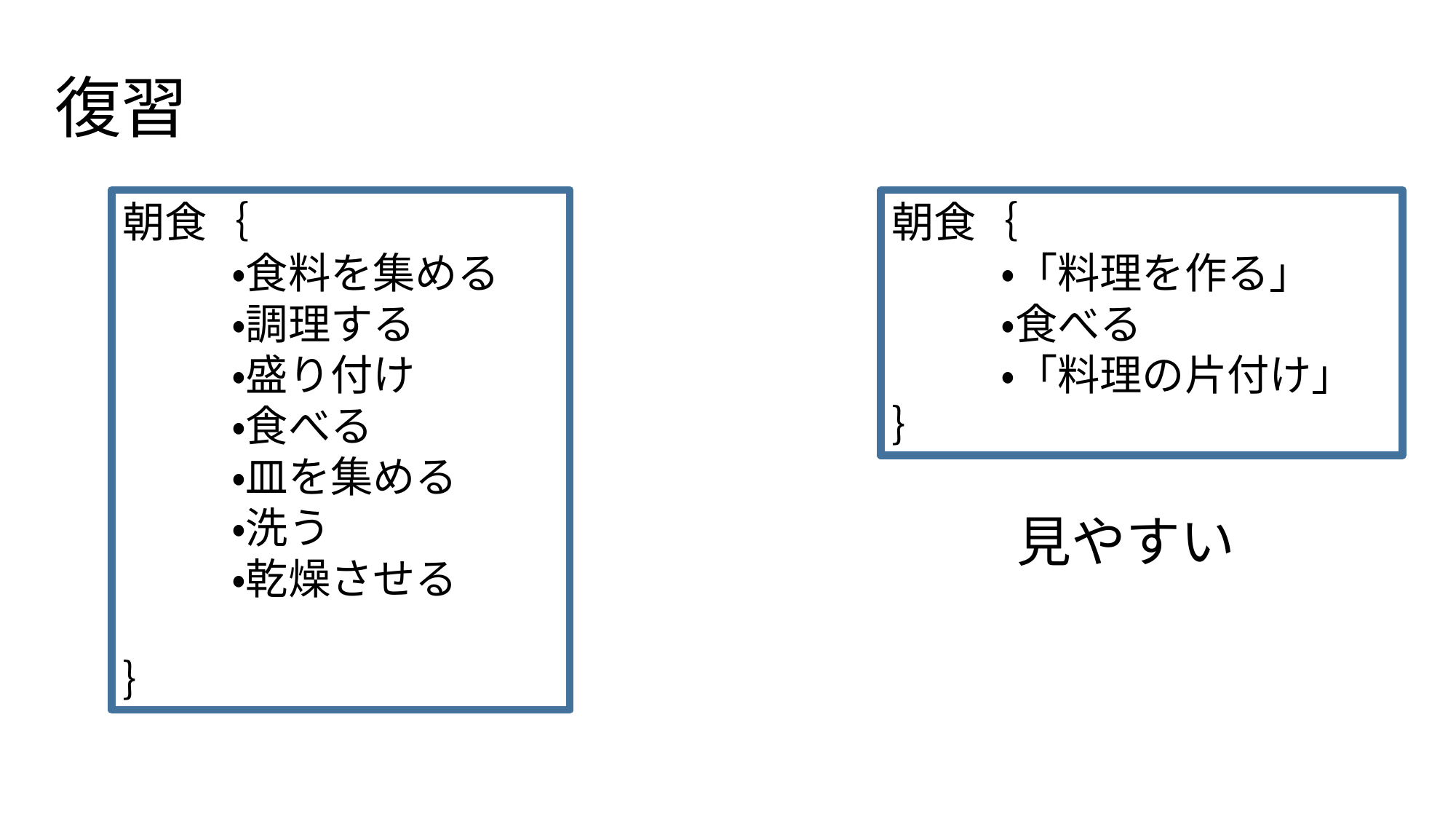

# 復習
朝食｛
	・食料を集める
	・調理する
	・盛り付け
	・食べる
	・皿を集める
	・洗う
	・乾燥させる

｝
朝食｛
	・「料理を作る」
	・食べる
	・「料理の片付け」
｝
見やすい